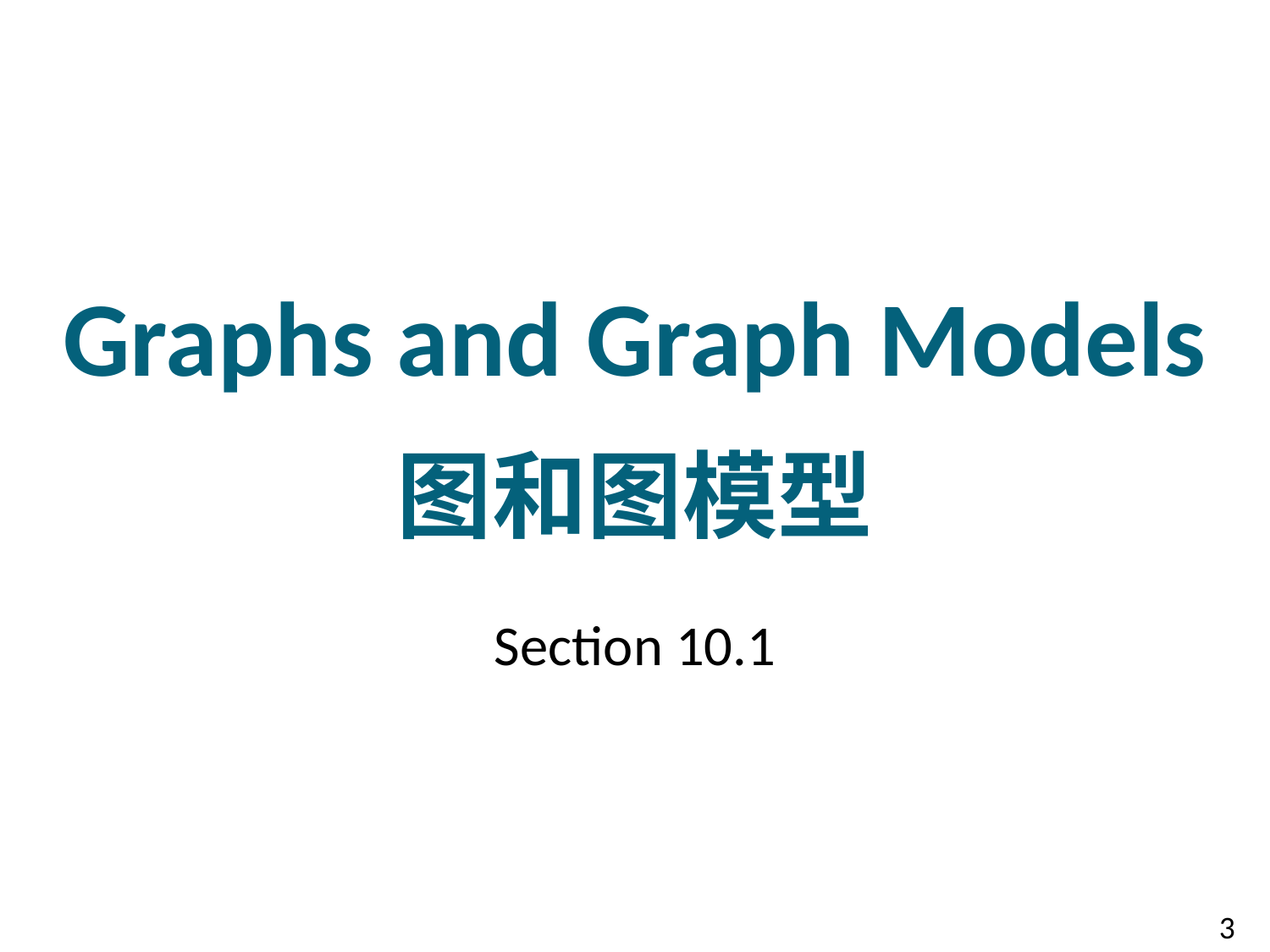

# Graphs and Graph Models 图和图模型
Section 10.1